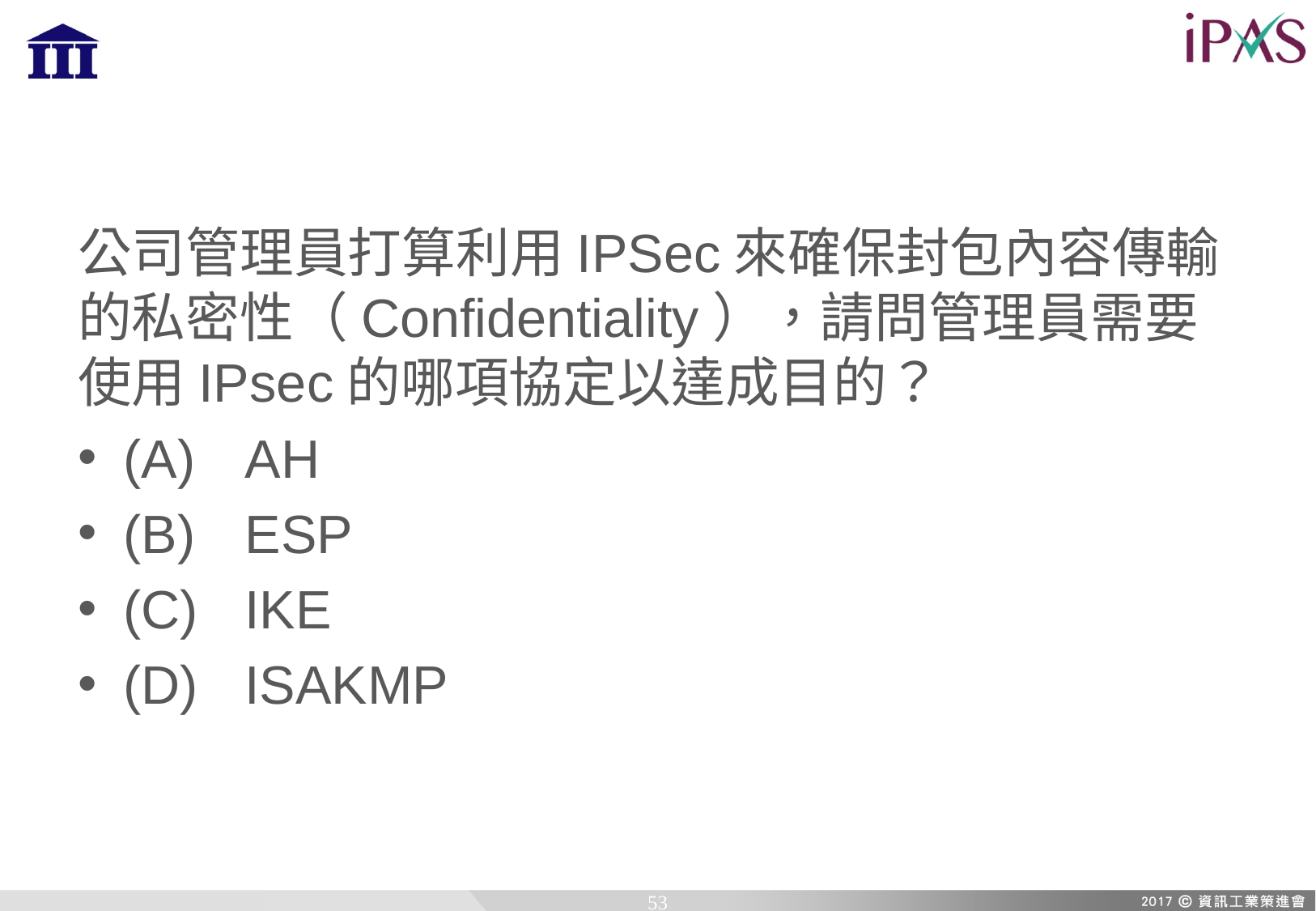

公司管理員打算利用IPSec來確保封包內容傳輸的私密性（Confidentiality），請問管理員需要使用IPsec的哪項協定以達成目的？
(A)	AH
(B)	ESP
(C)	IKE
(D)	ISAKMP
53